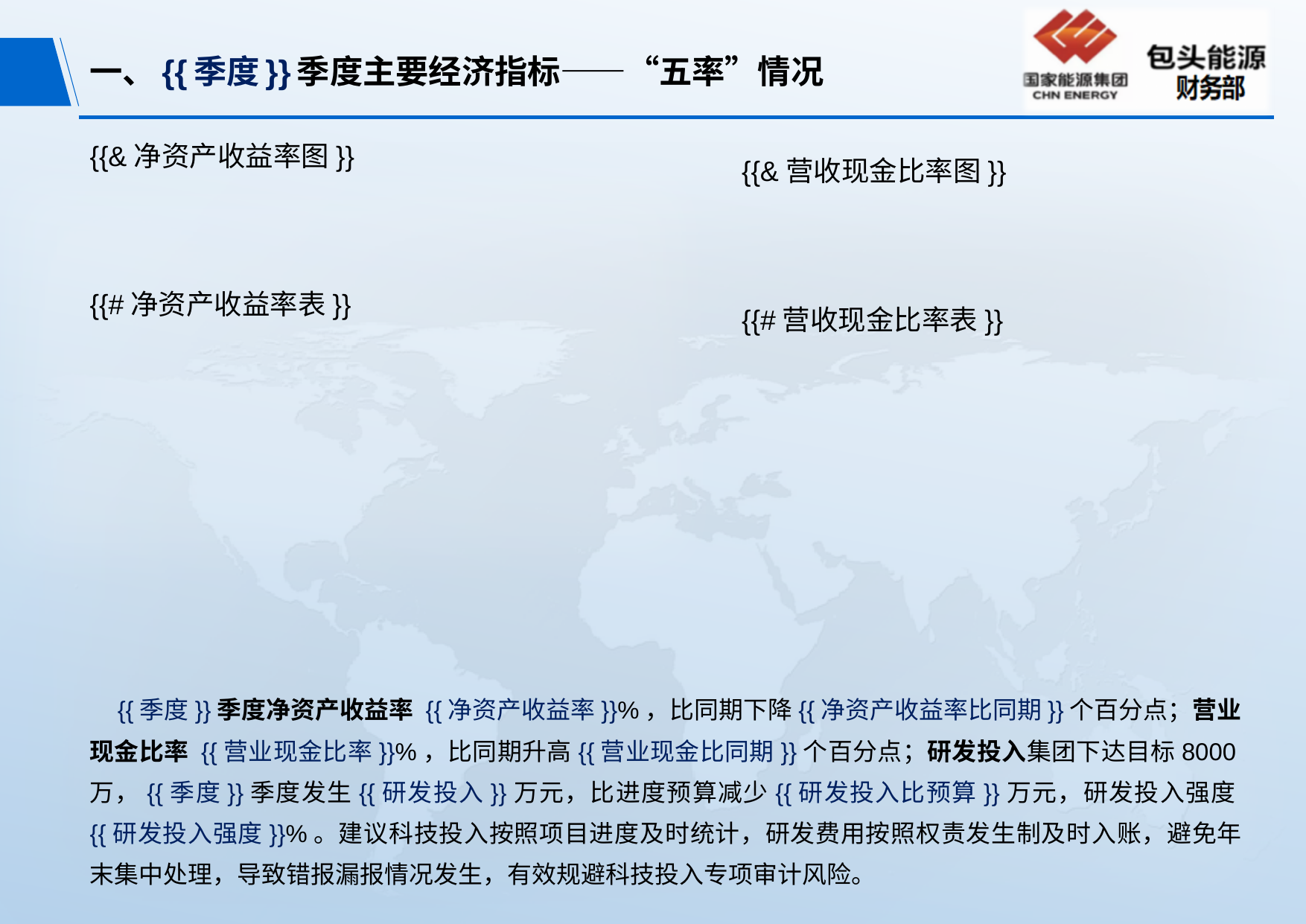

# 一、{{季度}}季度主要经济指标——“五率”情况
{{&净资产收益率图}}
{{&营收现金比率图}}
{{#净资产收益率表}}
{{#营收现金比率表}}
    {{季度}}季度净资产收益率 {{净资产收益率}}%，比同期下降{{净资产收益率比同期}}个百分点；营业现金比率 {{营业现金比率}}%，比同期升高{{营业现金比同期}}个百分点；研发投入集团下达目标8000万，{{季度}}季度发生{{研发投入}}万元，比进度预算减少{{研发投入比预算}}万元，研发投入强度{{研发投入强度}}%。建议科技投入按照项目进度及时统计，研发费用按照权责发生制及时入账，避免年末集中处理，导致错报漏报情况发生，有效规避科技投入专项审计风险。
23